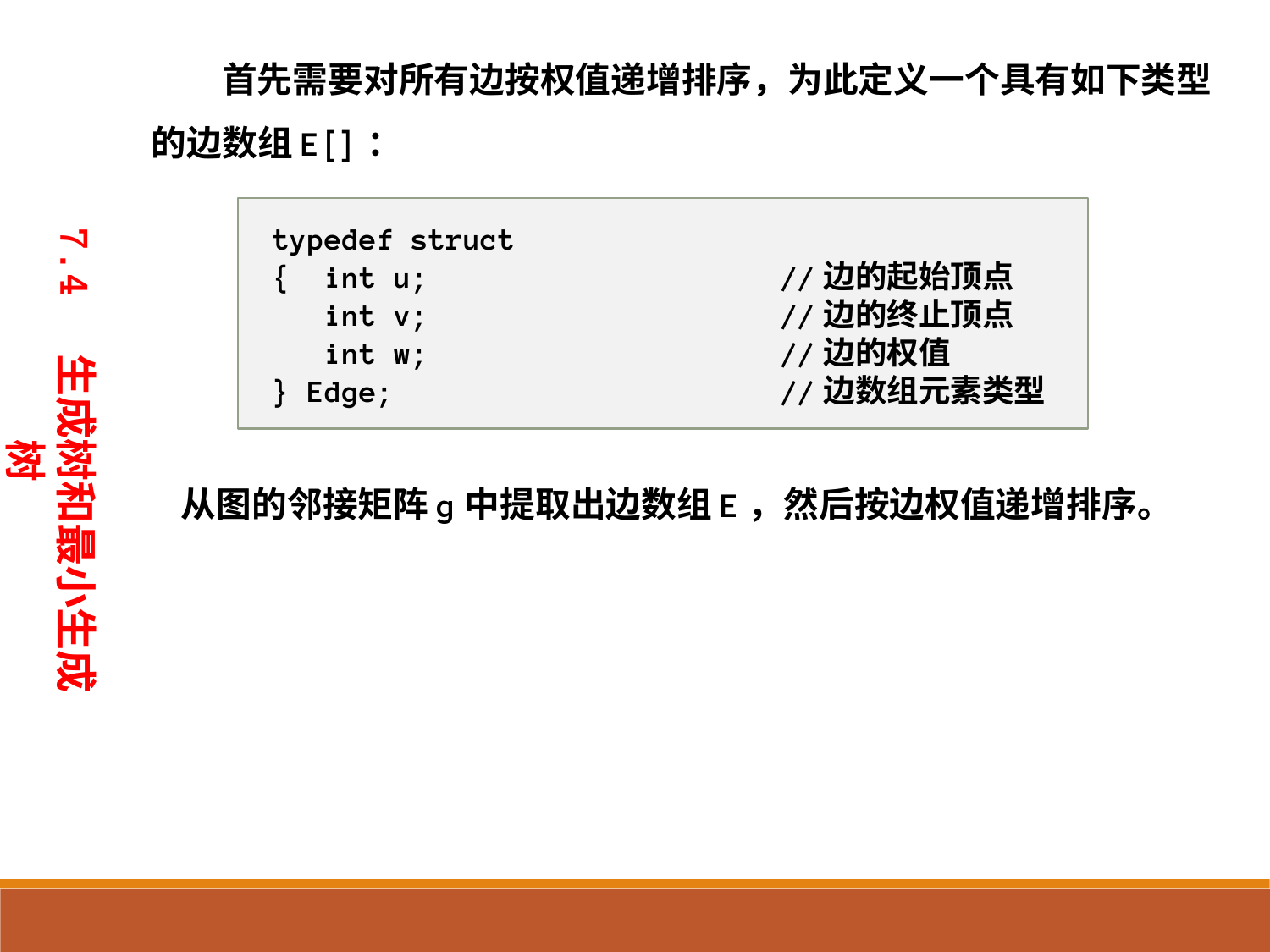

首先需要对所有边按权值递增排序，为此定义一个具有如下类型的边数组E[]：
7.4  生成树和最小生成树
typedef struct
{  int u;			//边的起始顶点
   int v;			//边的终止顶点
   int w;			//边的权值
} Edge;				//边数组元素类型
从图的邻接矩阵g中提取出边数组E，然后按边权值递增排序。